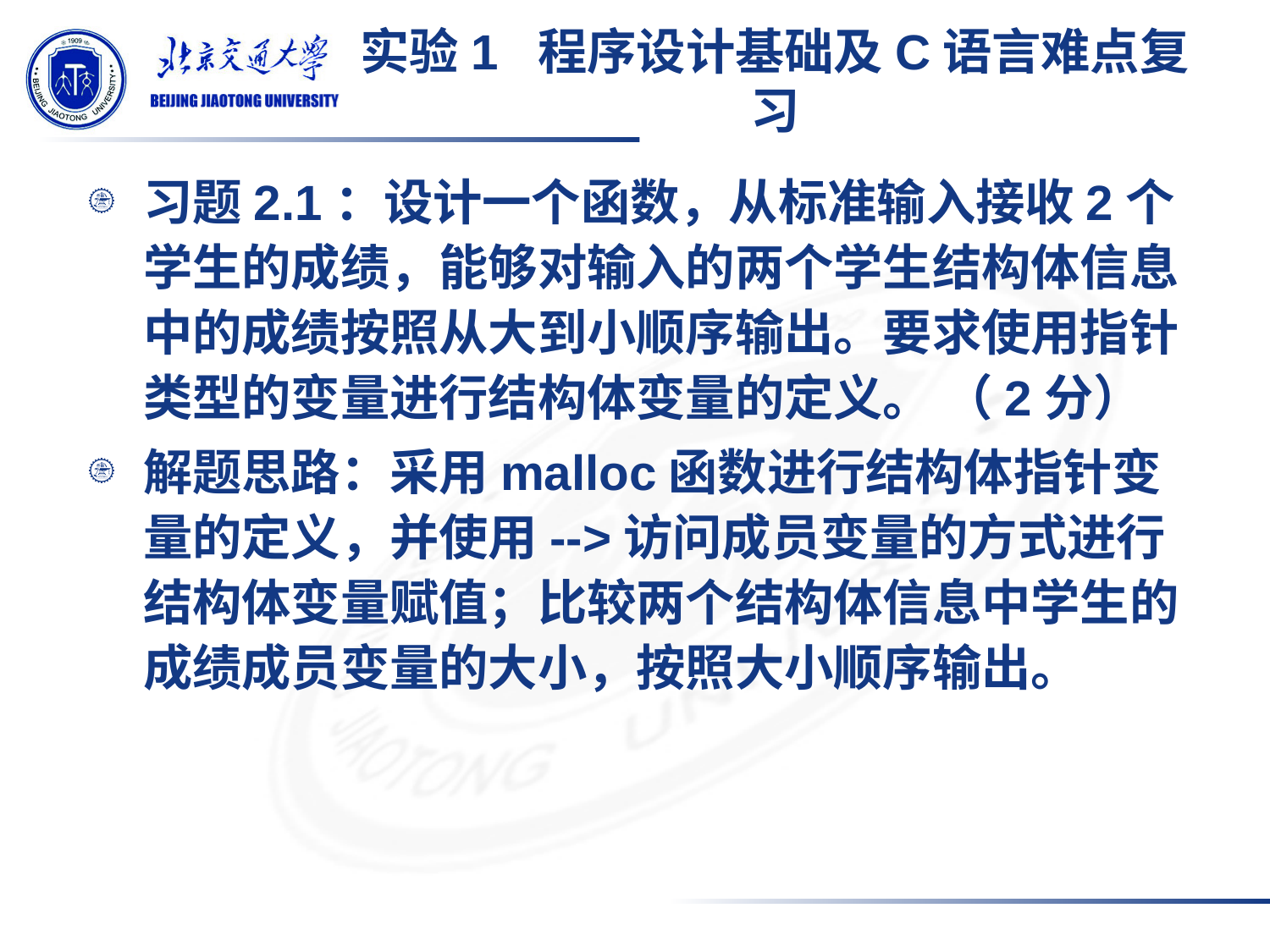

# 实验1  程序设计基础及C语言难点复习
习题2.1：设计一个函数，从标准输入接收2个学生的成绩，能够对输入的两个学生结构体信息中的成绩按照从大到小顺序输出。要求使用指针类型的变量进行结构体变量的定义。 （2分）
解题思路：采用malloc函数进行结构体指针变量的定义，并使用-->访问成员变量的方式进行结构体变量赋值；比较两个结构体信息中学生的成绩成员变量的大小，按照大小顺序输出。